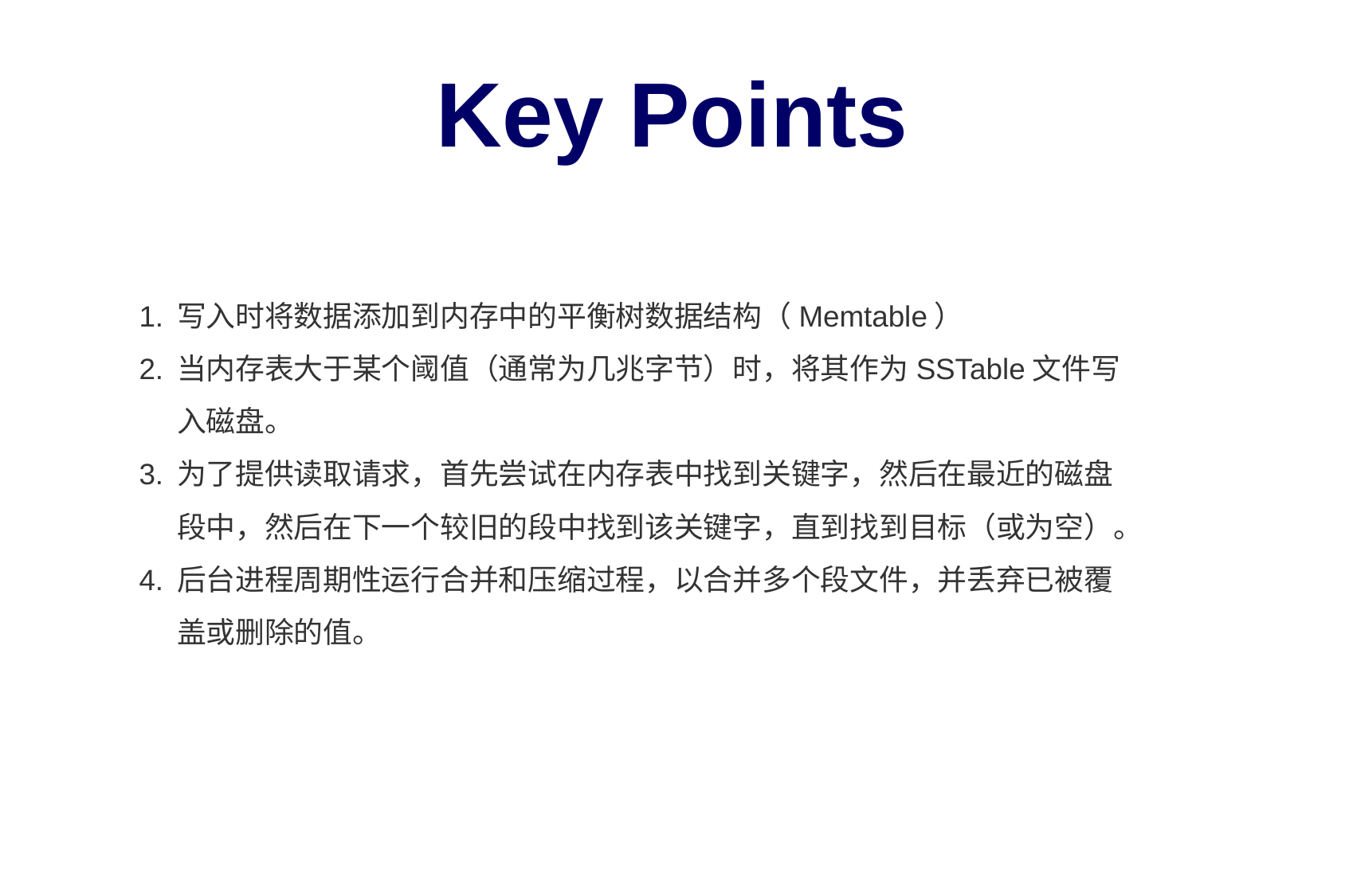

# Key Points
写入时将数据添加到内存中的平衡树数据结构（Memtable）
当内存表大于某个阈值（通常为几兆字节）时，将其作为SSTable文件写入磁盘。
为了提供读取请求，首先尝试在内存表中找到关键字，然后在最近的磁盘段中，然后在下一个较旧的段中找到该关键字，直到找到目标（或为空）。
后台进程周期性运行合并和压缩过程，以合并多个段文件，并丢弃已被覆盖或删除的值。